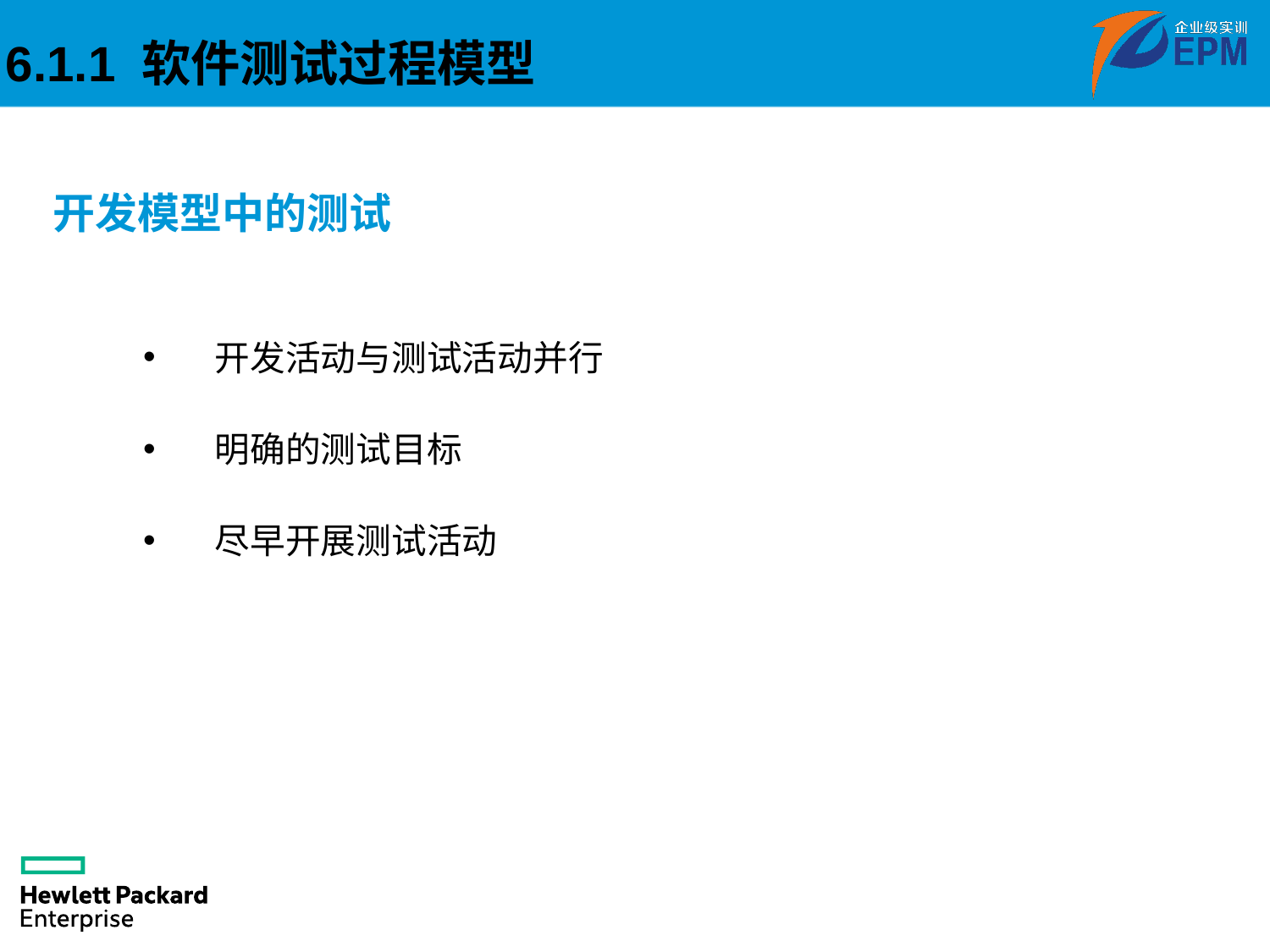

6.1.1 软件测试过程模型
开发模型中的测试
开发活动与测试活动并行
明确的测试目标
尽早开展测试活动